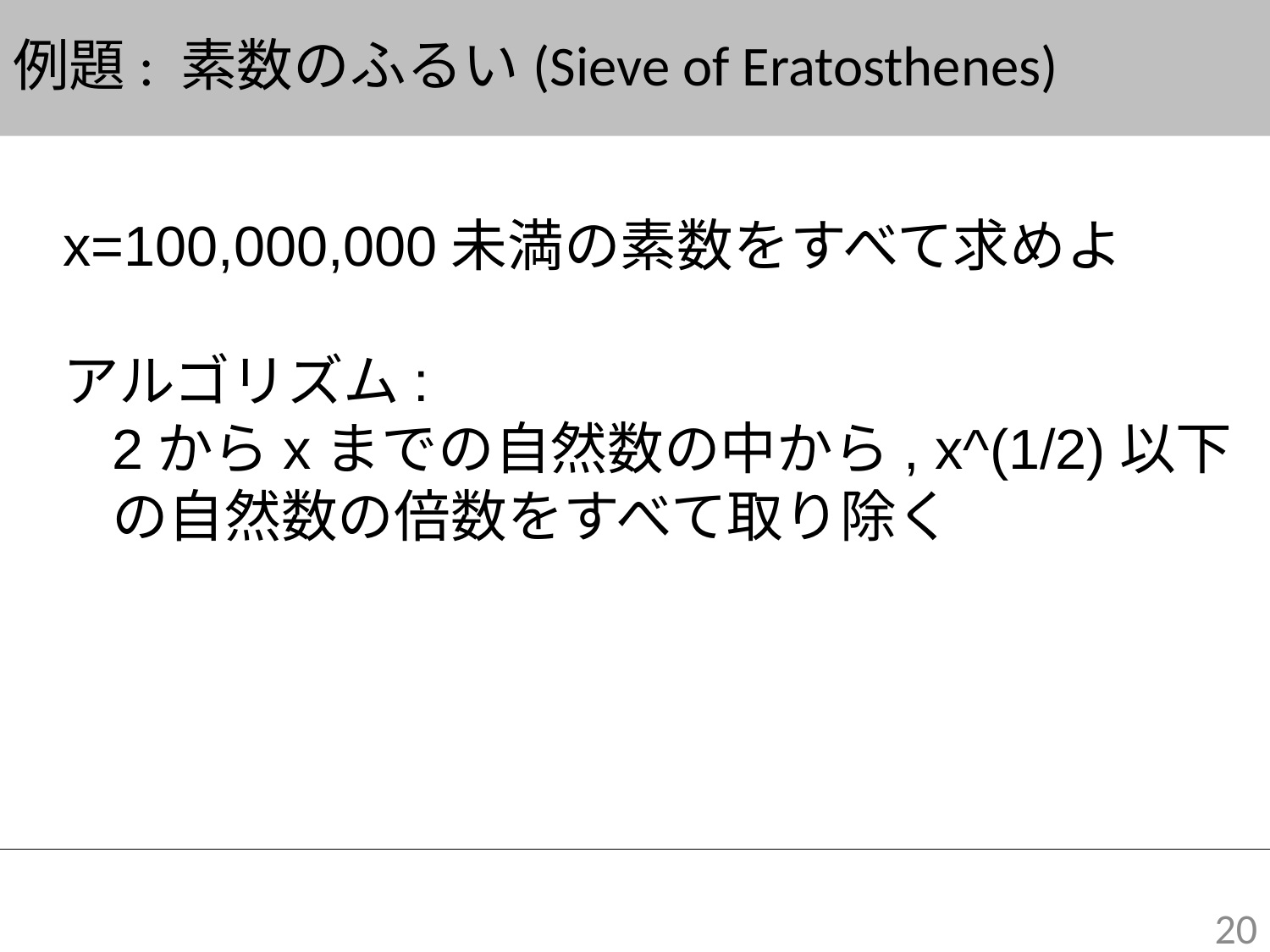

# 例題: 素数のふるい(Sieve of Eratosthenes)

x=100,000,000未満の素数をすべて求めよ

アルゴリズム:
2からxまでの自然数の中から, x^(1/2)以下の自然数の倍数をすべて取り除く
20